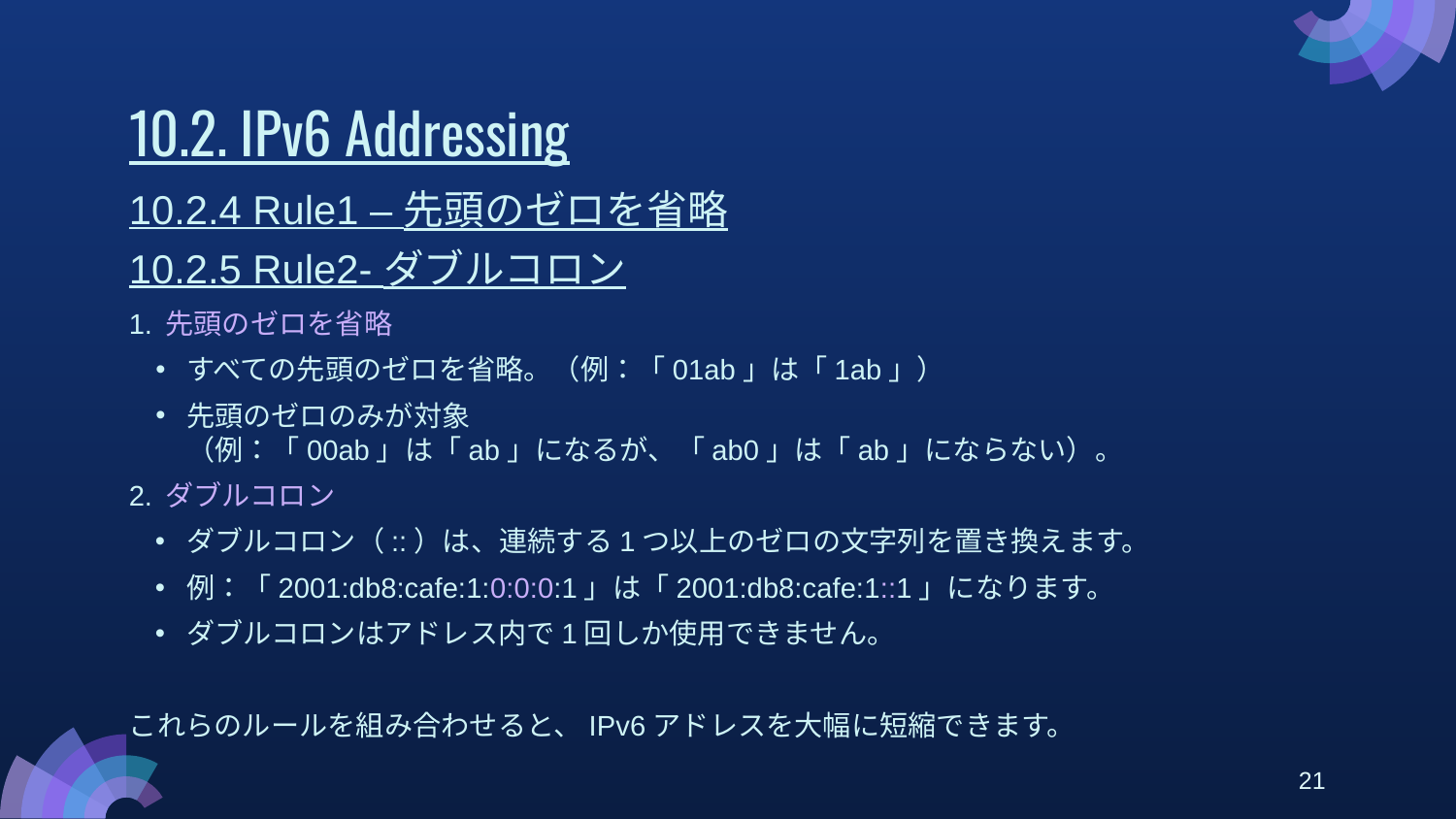

# 10.2. IPv6 Addressing
10.2.4 Rule1 – 先頭のゼロを省略
10.2.5 Rule2- ダブルコロン
先頭のゼロを省略
すべての先頭のゼロを省略。（例：「01ab」は「1ab」）
先頭のゼロのみが対象
（例：「00ab」は「ab」になるが、「ab0」は「ab」にならない）。
ダブルコロン
ダブルコロン（::）は、連続する1つ以上のゼロの文字列を置き換えます。
例：「2001:db8:cafe:1:0:0:0:1」は「2001:db8:cafe:1::1」になります。
ダブルコロンはアドレス内で1回しか使用できません。

これらのルールを組み合わせると、IPv6アドレスを大幅に短縮できます。
21